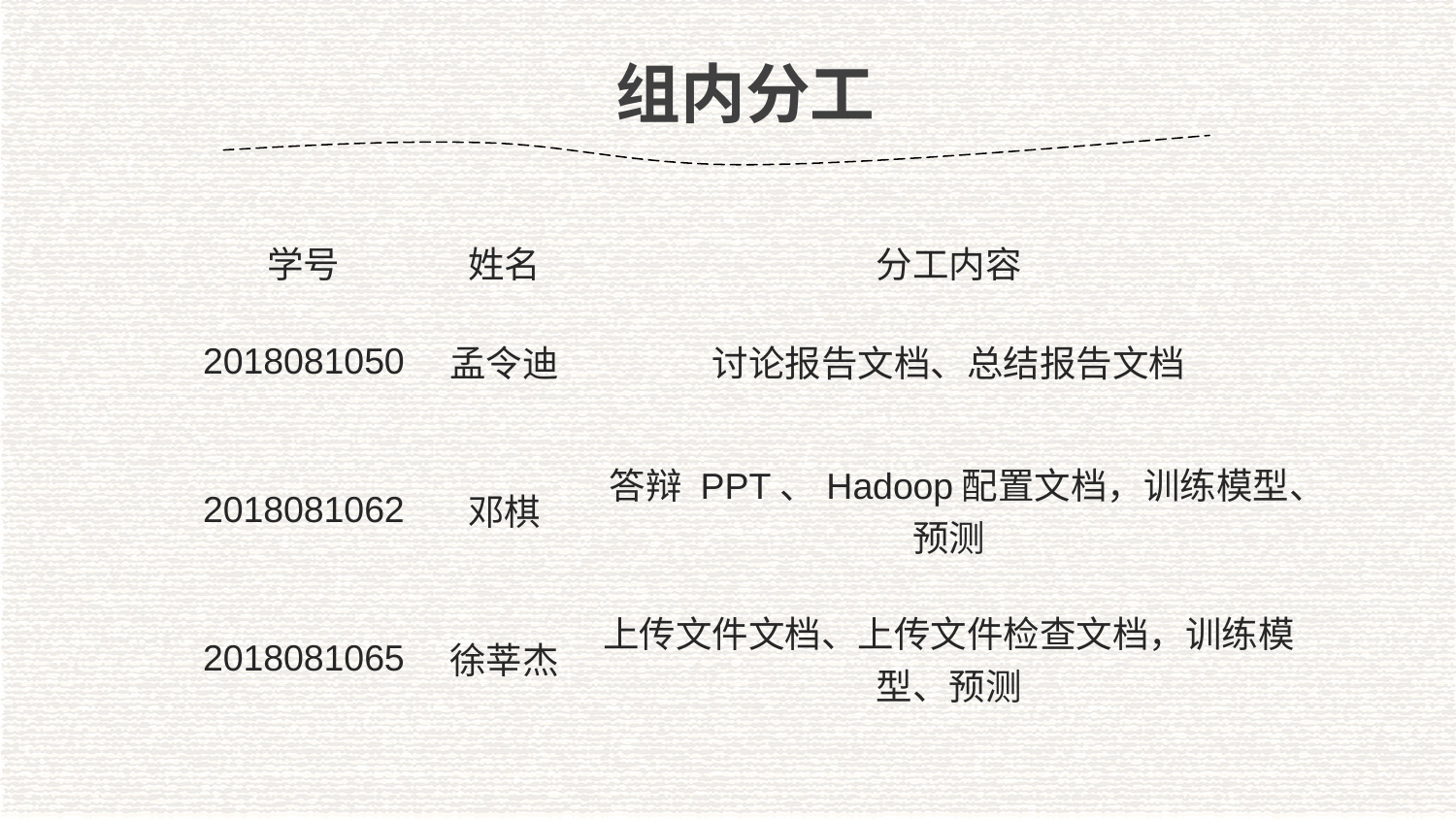

组内分工

| 学号 | 姓名 | 分工内容 |
| --- | --- | --- |
| 2018081050 | 孟令迪 | 讨论报告文档、总结报告文档 |
| 2018081062 | 邓棋 | 答辩 PPT、Hadoop配置文档，训练模型、预测 |
| 2018081065 | 徐莘杰 | 上传文件文档、上传文件检查文档，训练模型、预测 |